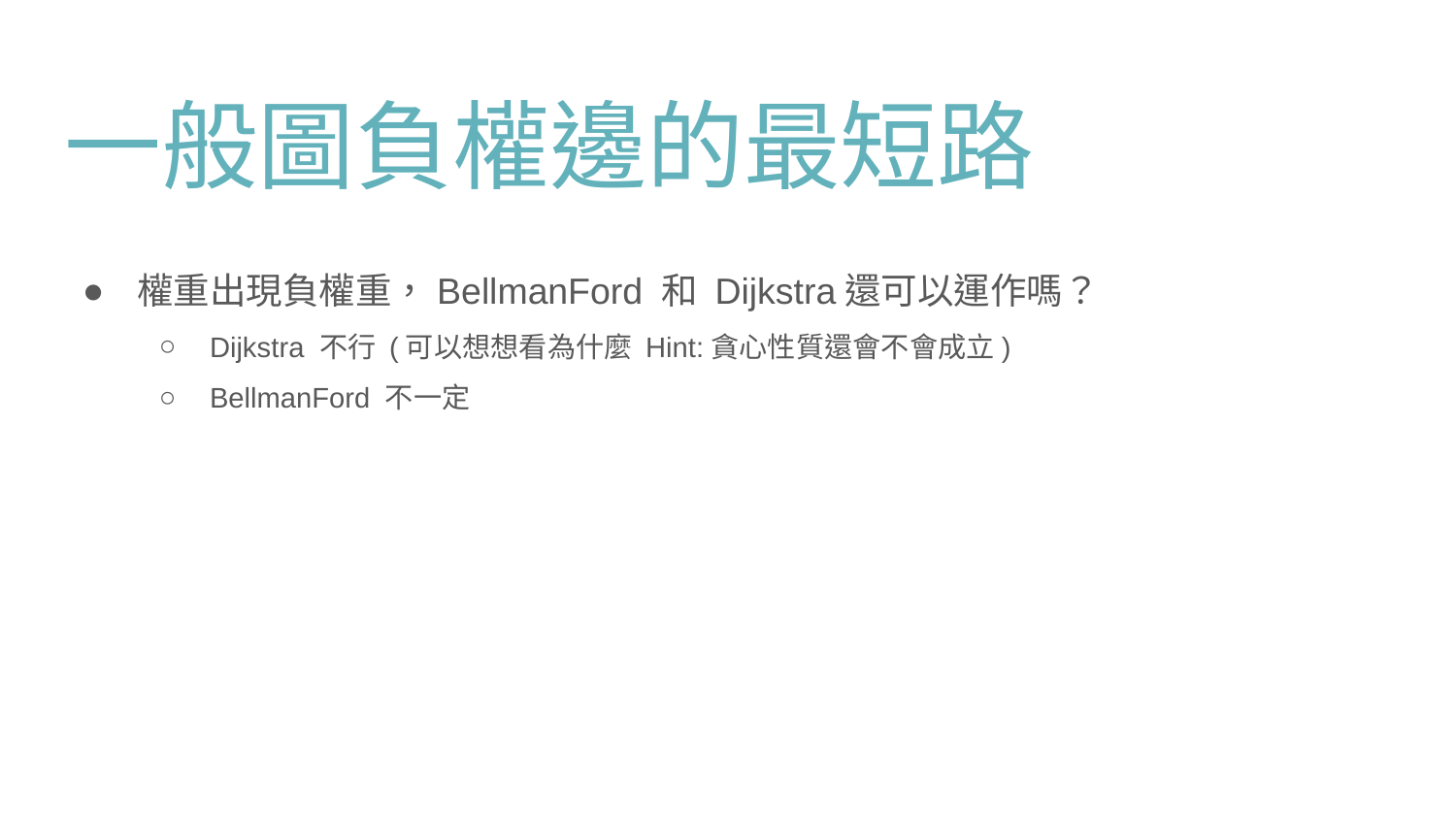

# 一般圖負權邊的最短路
權重出現負權重，BellmanFord 和 Dijkstra還可以運作嗎？
Dijkstra 不行 (可以想想看為什麼 Hint:貪心性質還會不會成立)
BellmanFord 不一定